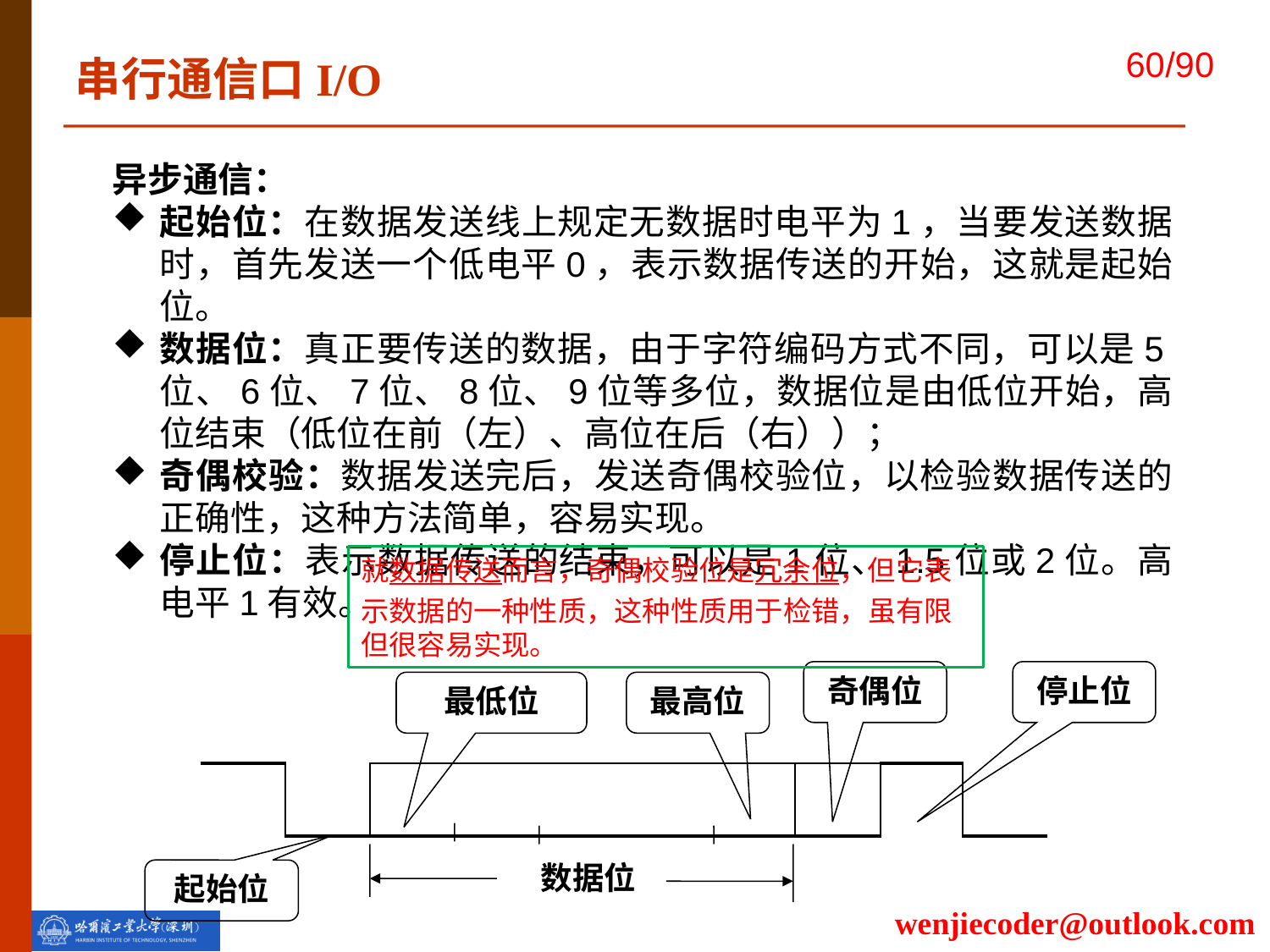

串行通信口I/O
异步通信：
起始位：在数据发送线上规定无数据时电平为1，当要发送数据时，首先发送一个低电平0，表示数据传送的开始，这就是起始位。
数据位：真正要传送的数据，由于字符编码方式不同，可以是5位、6位、7位、8位、9位等多位，数据位是由低位开始，高位结束（低位在前（左）、高位在后（右））；
奇偶校验：数据发送完后，发送奇偶校验位，以检验数据传送的正确性，这种方法简单，容易实现。
停止位：表示数据传送的结束，可以是1位、1.5位或2位。高电平1有效。
就数据传送而言，奇偶校验位是冗余位，但它表示数据的一种性质，这种性质用于检错，虽有限但很容易实现。
奇偶位
停止位
最低位
最高位
|  |  |  |  |  |  |
| --- | --- | --- | --- | --- | --- |

数据位
起始位